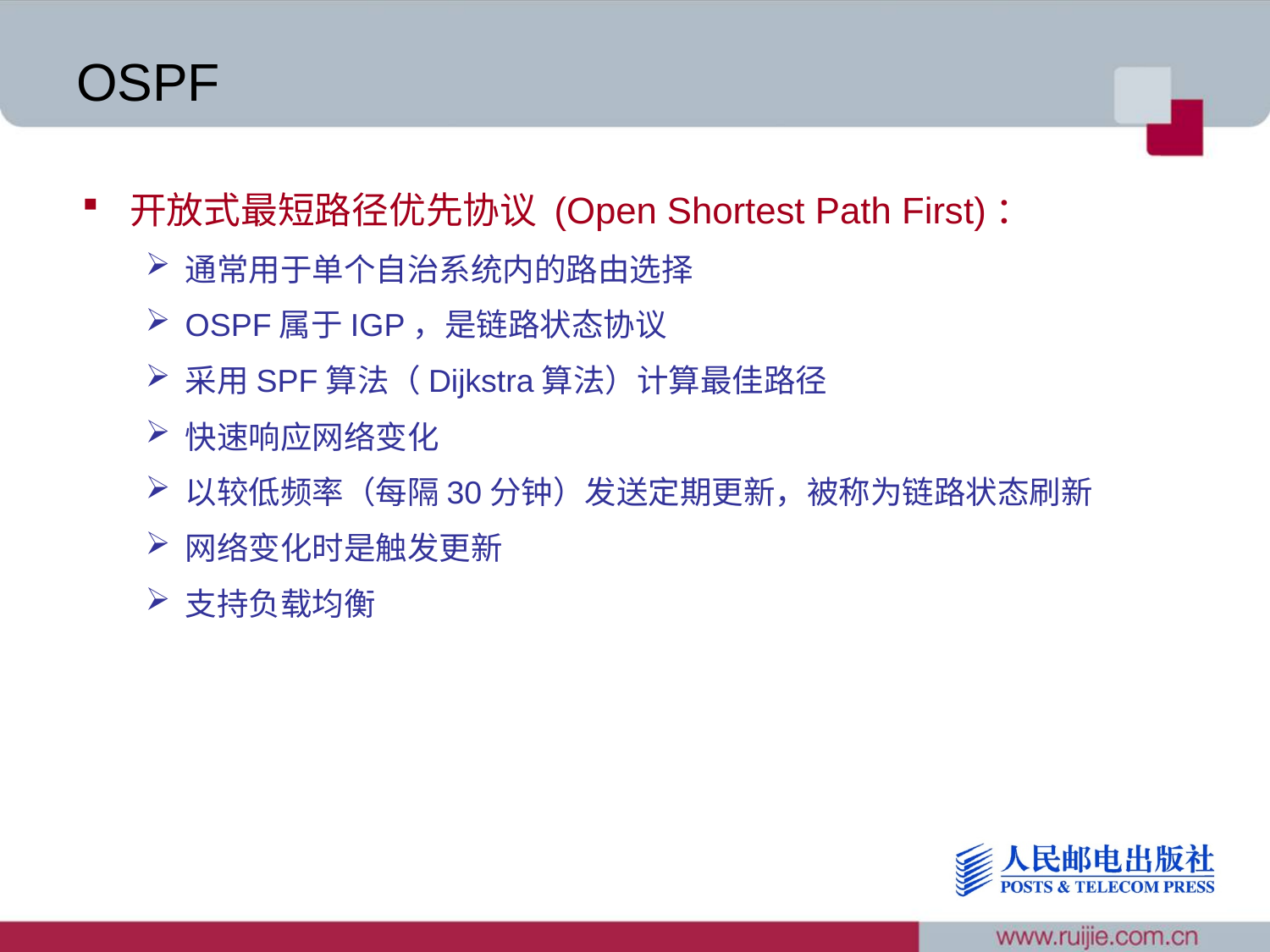

# OSPF
开放式最短路径优先协议 (Open Shortest Path First)：
通常用于单个自治系统内的路由选择
OSPF属于IGP，是链路状态协议
采用SPF算法（Dijkstra算法）计算最佳路径
快速响应网络变化
以较低频率（每隔30分钟）发送定期更新，被称为链路状态刷新
网络变化时是触发更新
支持负载均衡